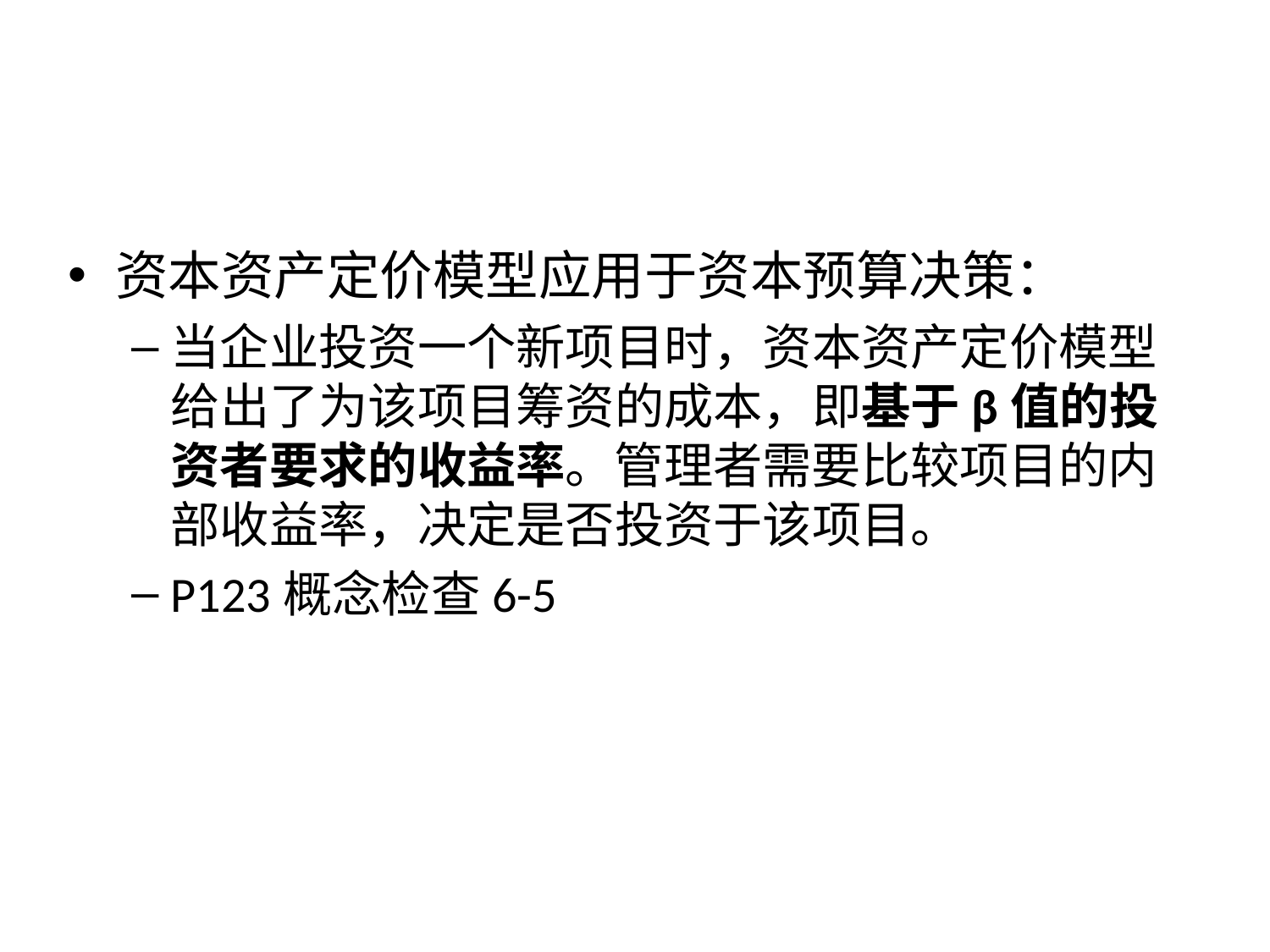

#
资本资产定价模型应用于资本预算决策：
当企业投资一个新项目时，资本资产定价模型给出了为该项目筹资的成本，即基于β值的投资者要求的收益率。管理者需要比较项目的内部收益率，决定是否投资于该项目。
P123概念检查6-5